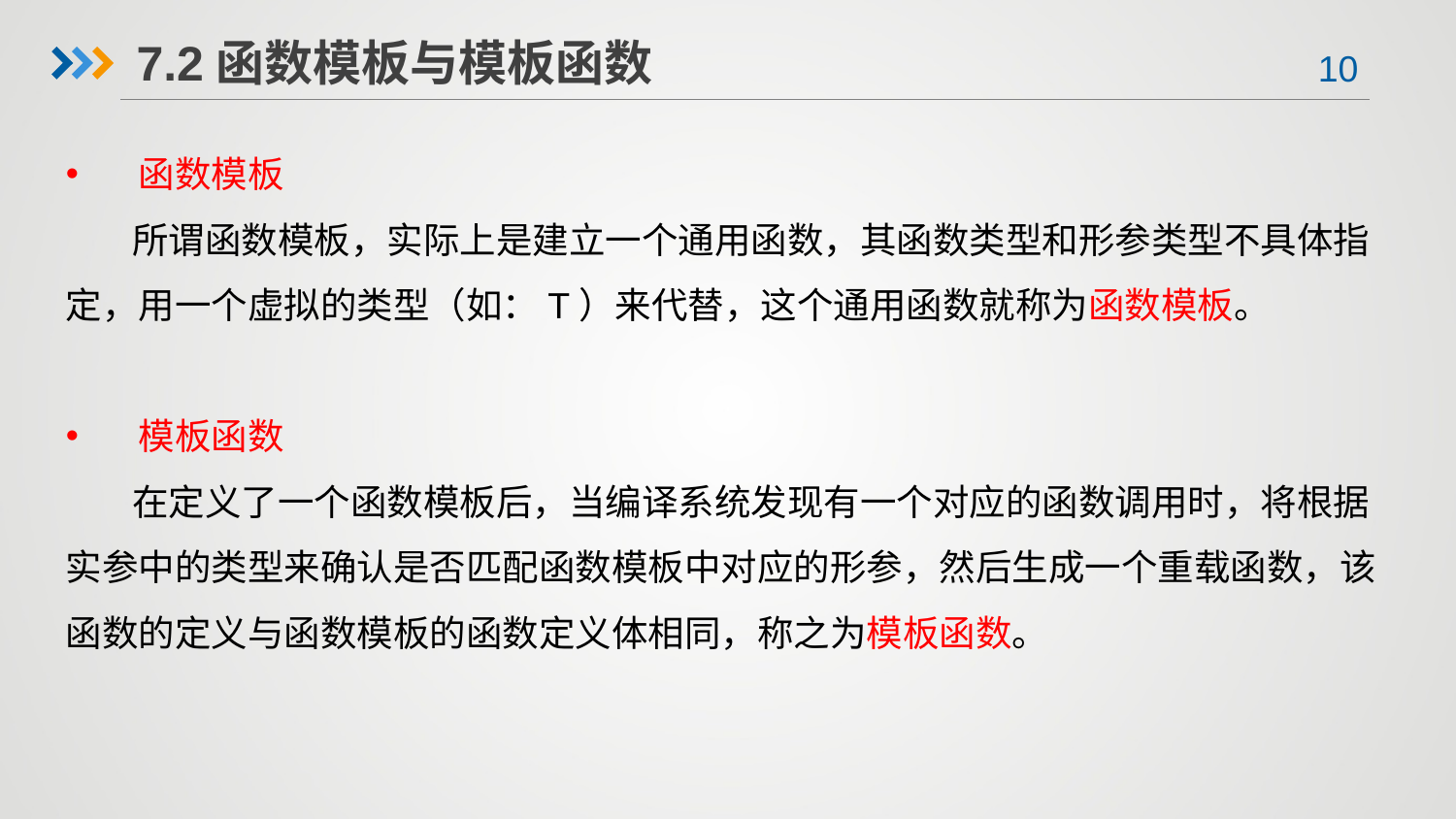

7.2函数模板与模板函数
函数模板
       所谓函数模板，实际上是建立一个通用函数，其函数类型和形参类型不具体指定，用一个虚拟的类型（如：T）来代替，这个通用函数就称为函数模板。

模板函数
       在定义了一个函数模板后，当编译系统发现有一个对应的函数调用时，将根据实参中的类型来确认是否匹配函数模板中对应的形参，然后生成一个重载函数，该函数的定义与函数模板的函数定义体相同，称之为模板函数。